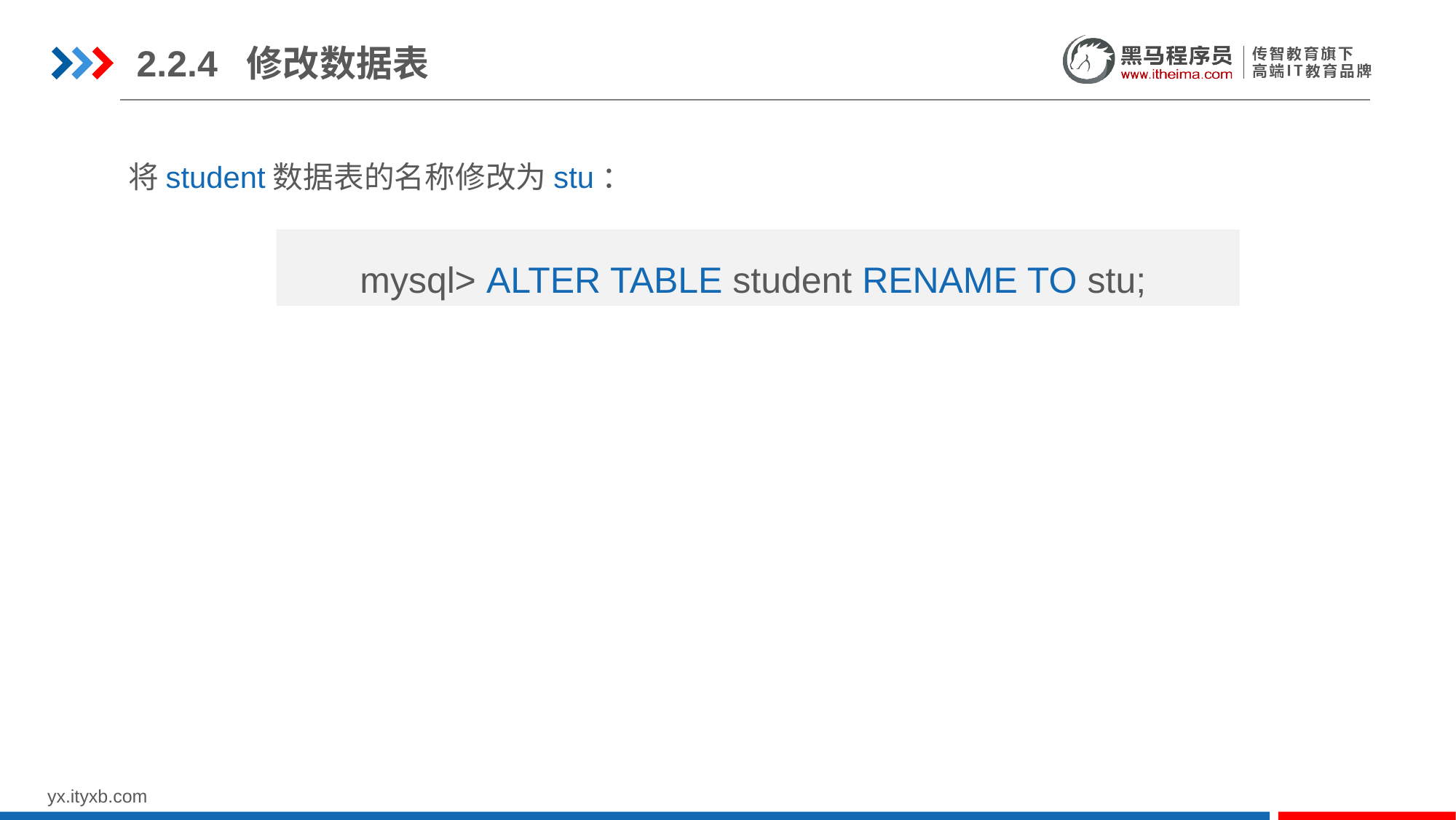

2.2.4  修改数据表
将student数据表的名称修改为stu：
mysql> ALTER TABLE student RENAME TO stu;